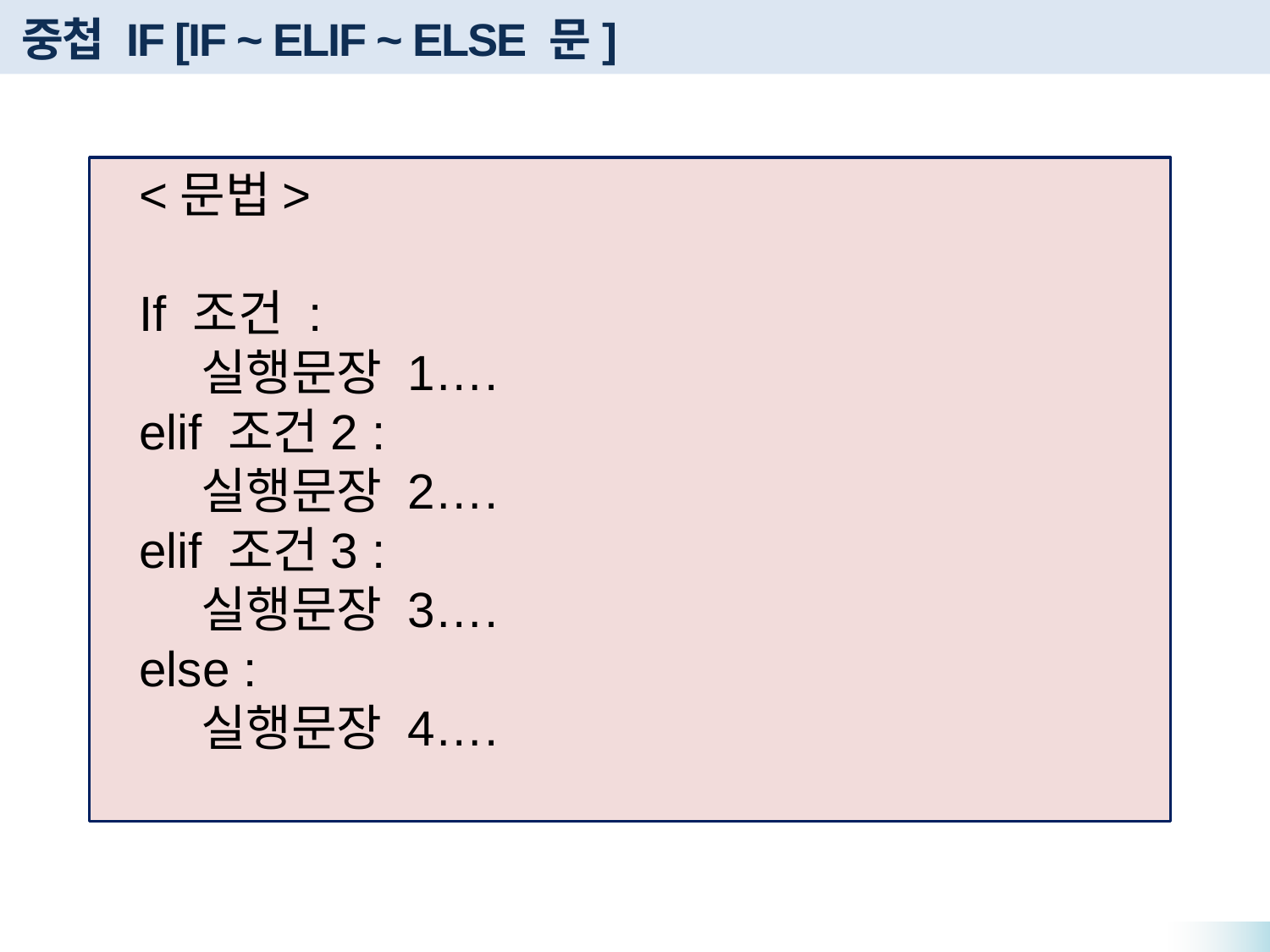

# 중첩 IF [IF ~ ELIF ~ ELSE 문]
<문법>

If 조건 :
	실행문장 1….
elif 조건2 :
	실행문장 2….
elif 조건3 :
	실행문장 3….
else :
	실행문장 4….